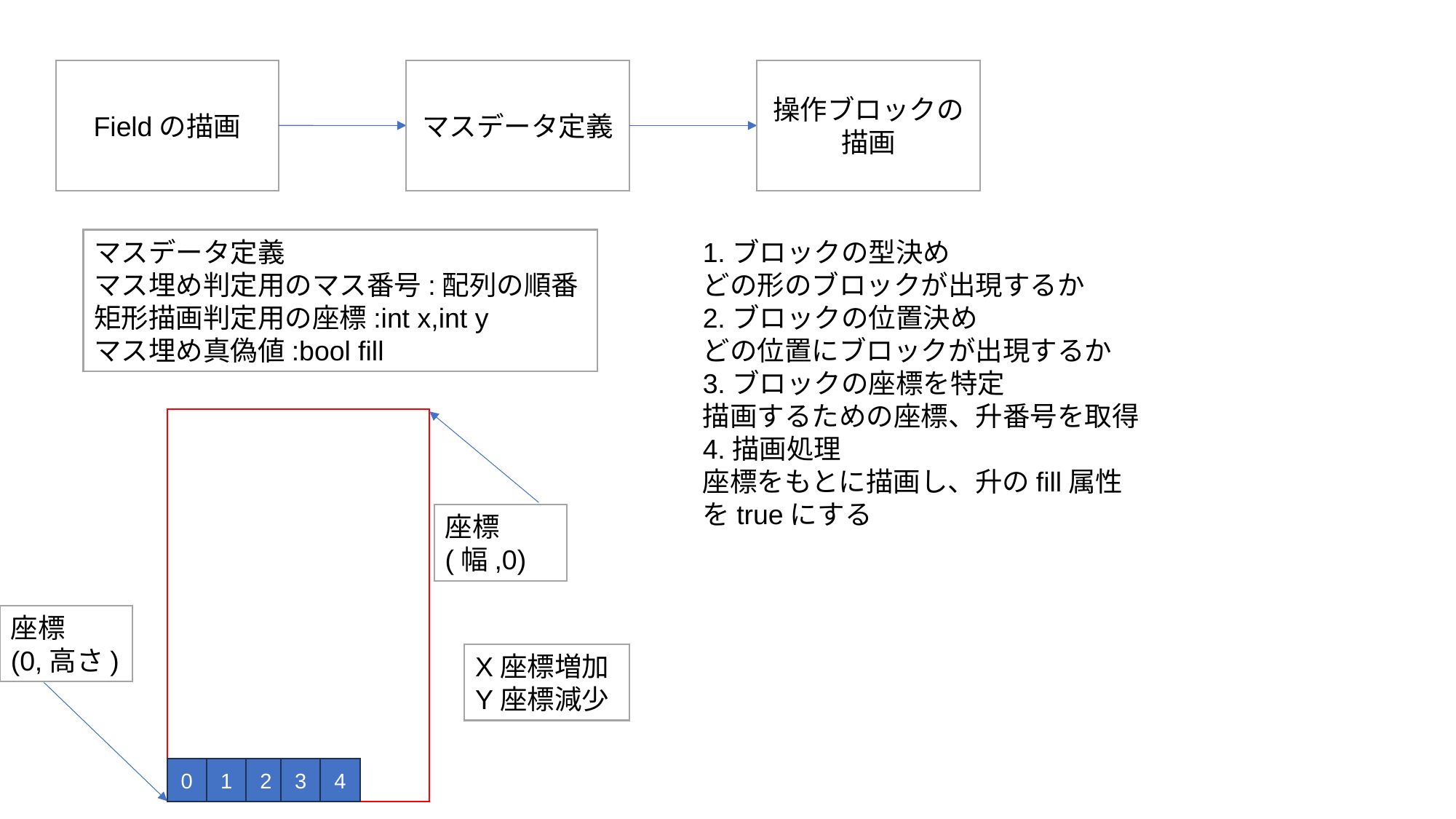

Fieldの描画
マスデータ定義
操作ブロックの
描画
マスデータ定義
マス埋め判定用のマス番号:配列の順番
矩形描画判定用の座標:int x,int y
マス埋め真偽値:bool fill
1.ブロックの型決め
どの形のブロックが出現するか
2.ブロックの位置決め
どの位置にブロックが出現するか
3.ブロックの座標を特定
描画するための座標、升番号を取得
4.描画処理
座標をもとに描画し、升のfill属性をtrueにする

座標
(幅,0)
座標
(0,高さ)
X座標増加
Y座標減少
0
1
2
3
4